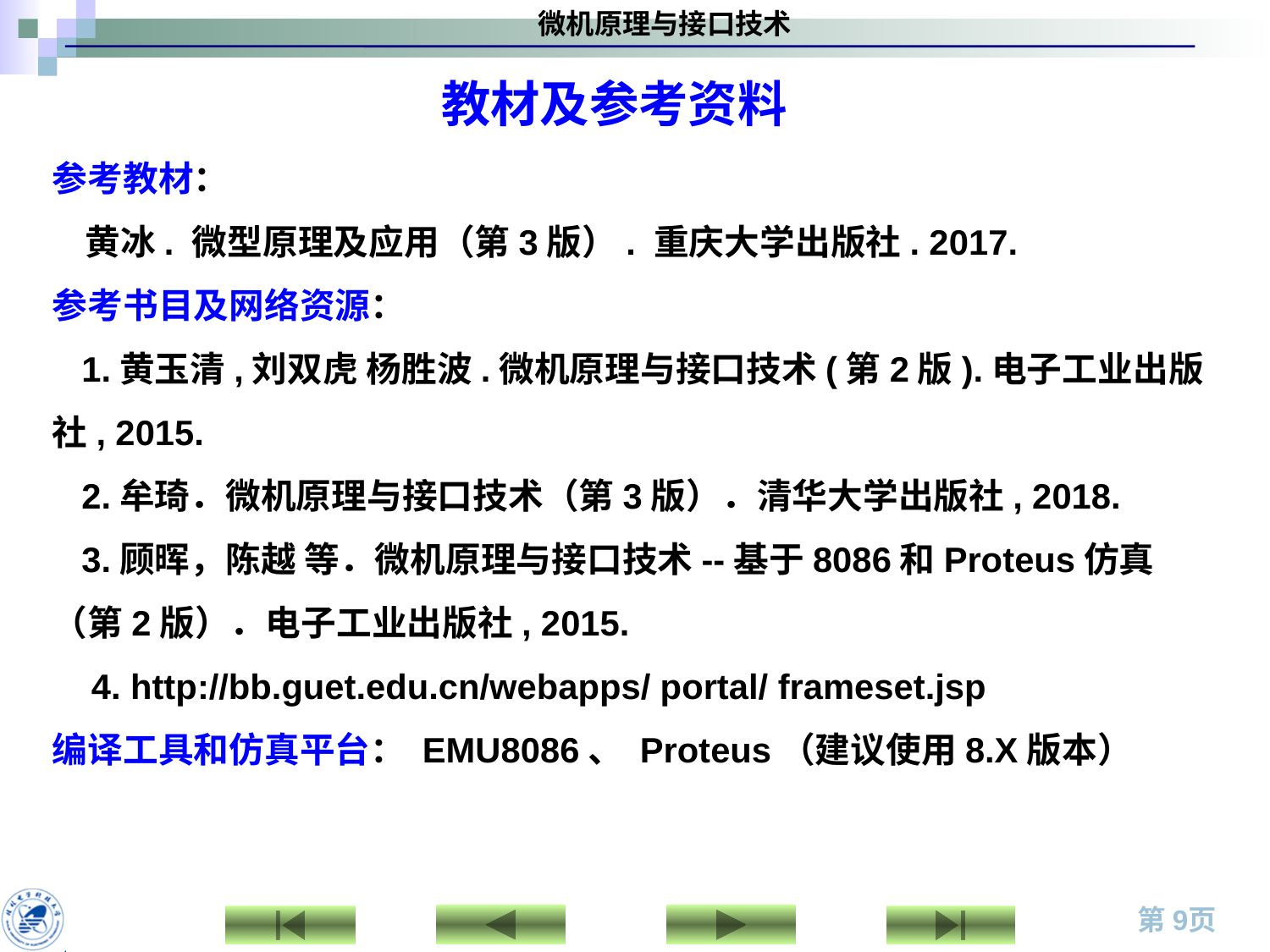

# 教材及参考资料
参考教材：
   黄冰. 微型原理及应用（第3版）. 重庆大学出版社. 2017.
参考书目及网络资源：
   1.黄玉清,刘双虎 杨胜波.微机原理与接口技术(第2版).电子工业出版社, 2015.
   2.牟琦．微机原理与接口技术（第3版）．清华大学出版社, 2018.
   3.顾晖，陈越 等．微机原理与接口技术--基于8086和Proteus仿真（第2版）．电子工业出版社, 2015.
    4. http://bb.guet.edu.cn/webapps/ portal/ frameset.jsp
编译工具和仿真平台： EMU8086、 Proteus（建议使用8.X版本）